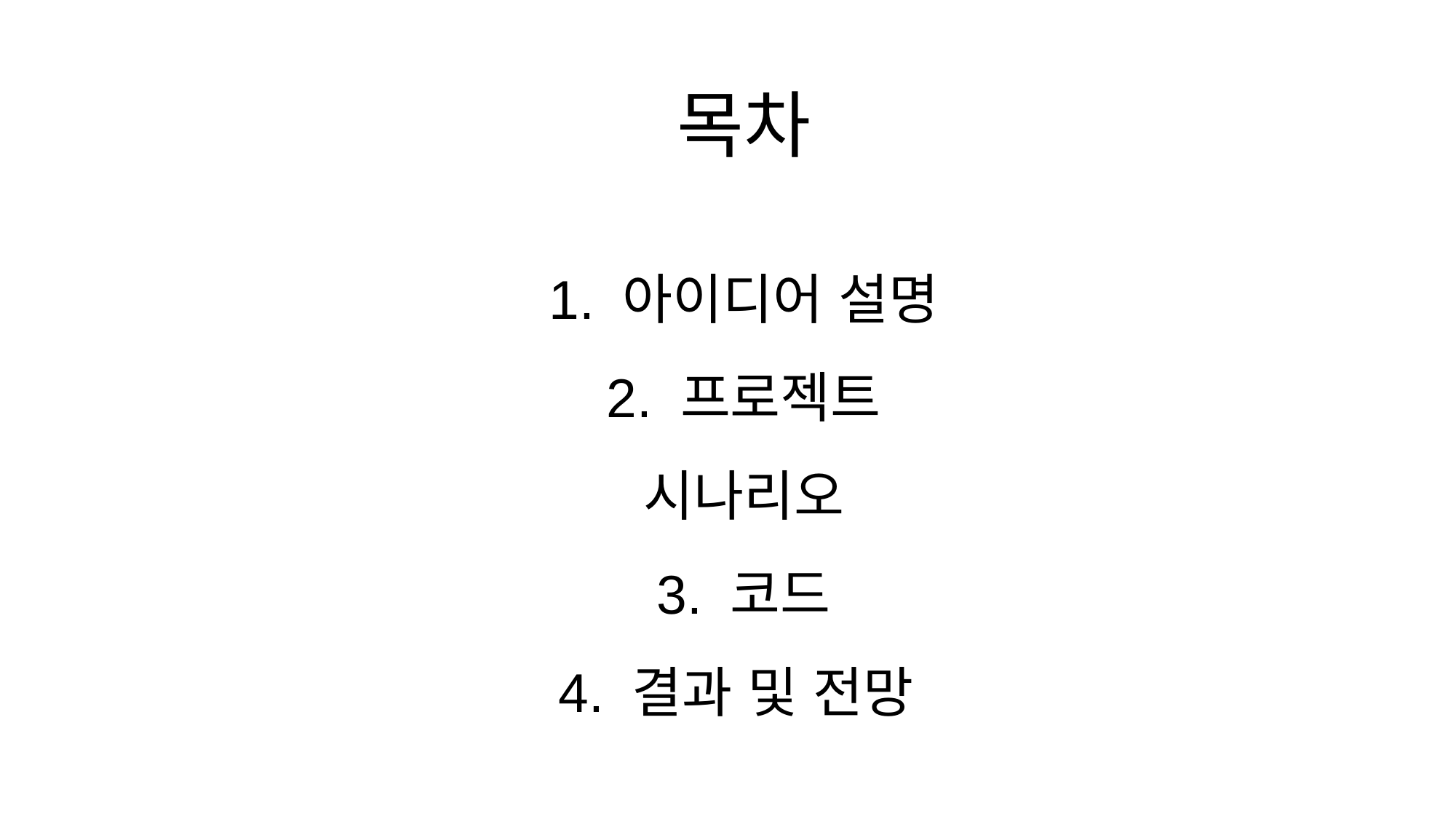

목차

1. 아이디어 설명
2. 프로젝트 시나리오
3. 코드
4. 결과 및 전망